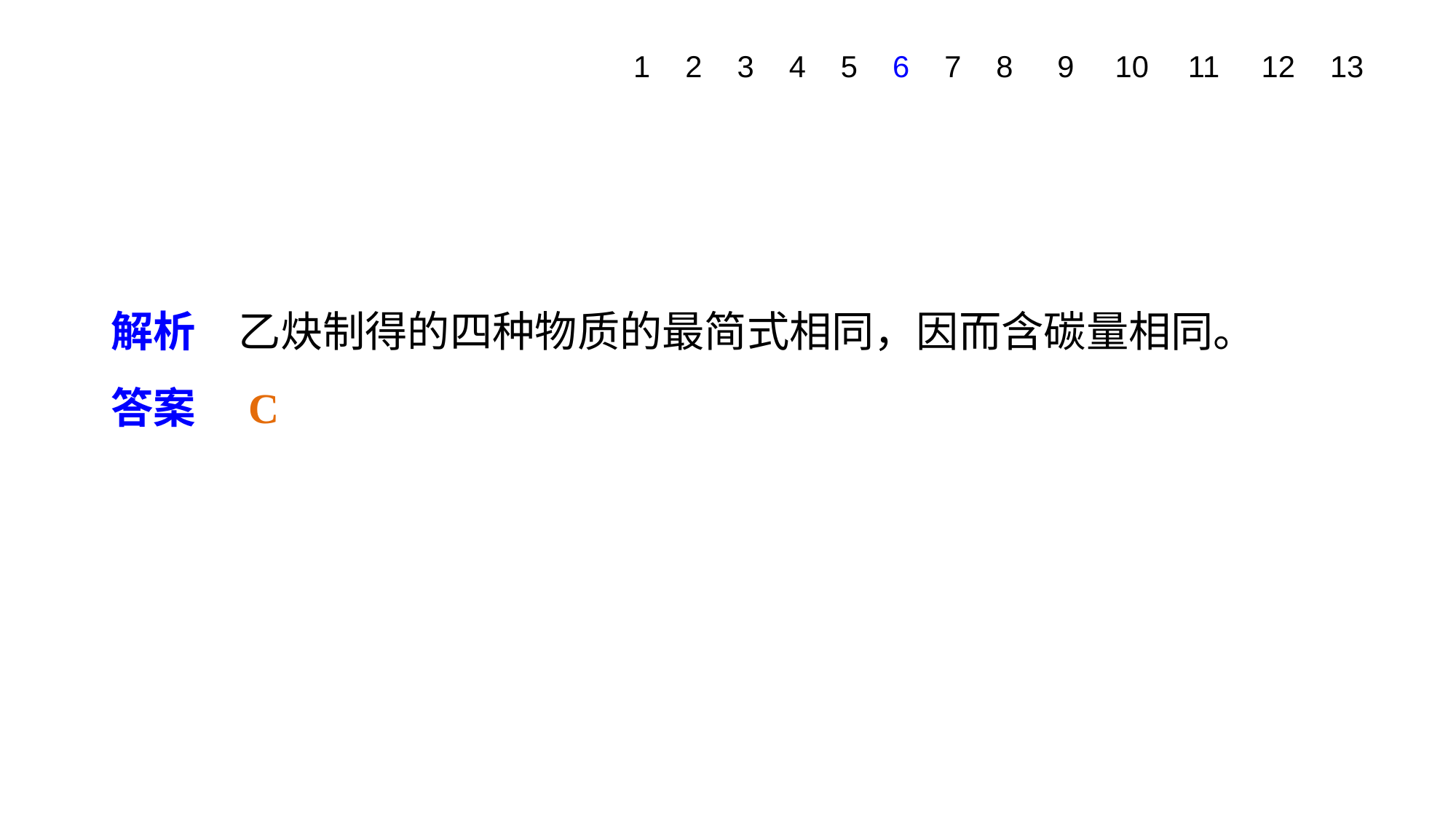

1
2
3
4
5
6
7
8
9
10
11
12
13

解析　乙炔制得的四种物质的最简式相同，因而含碳量相同。
答案　C